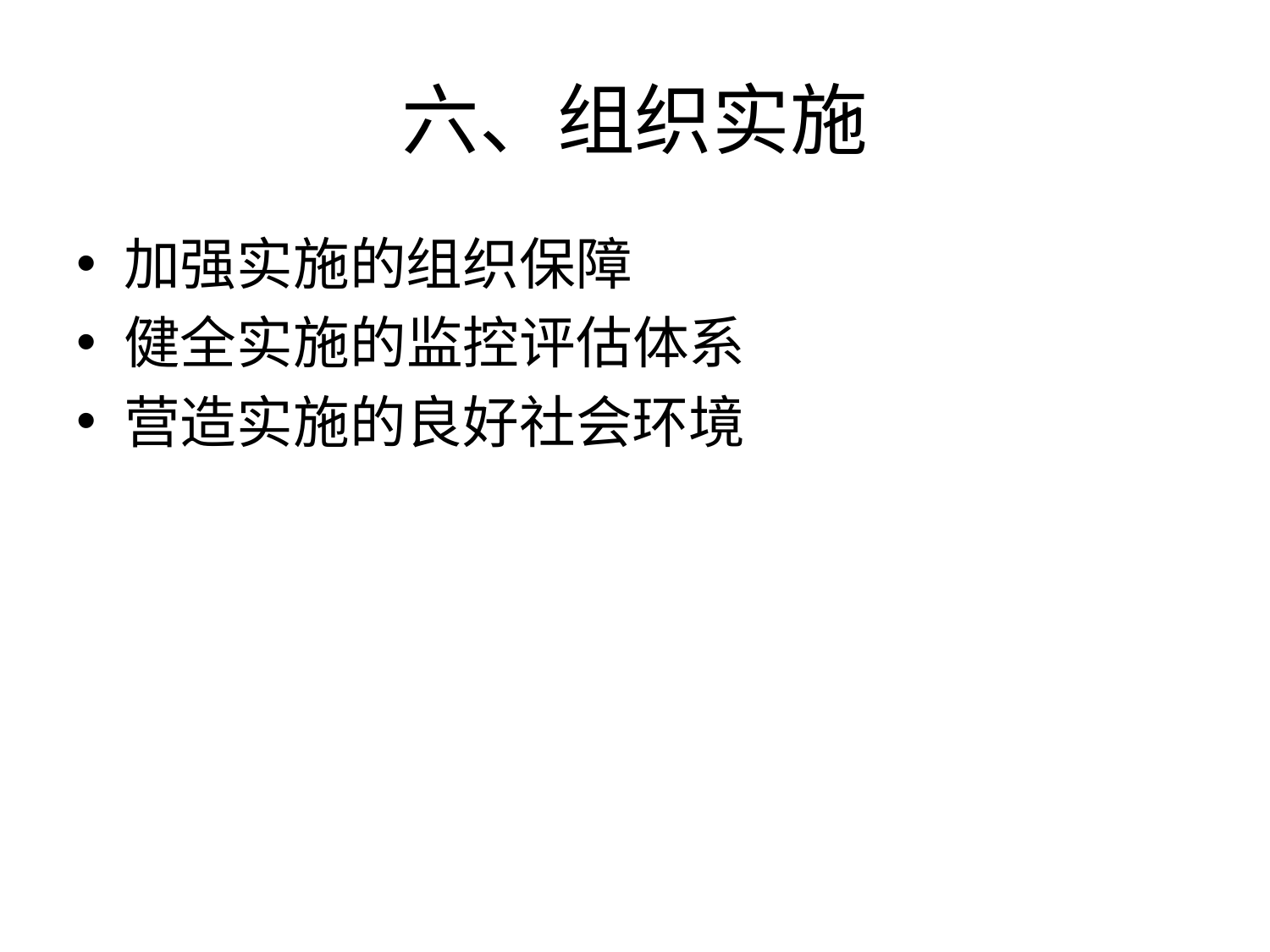

# 六、组织实施
加强实施的组织保障
健全实施的监控评估体系
营造实施的良好社会环境